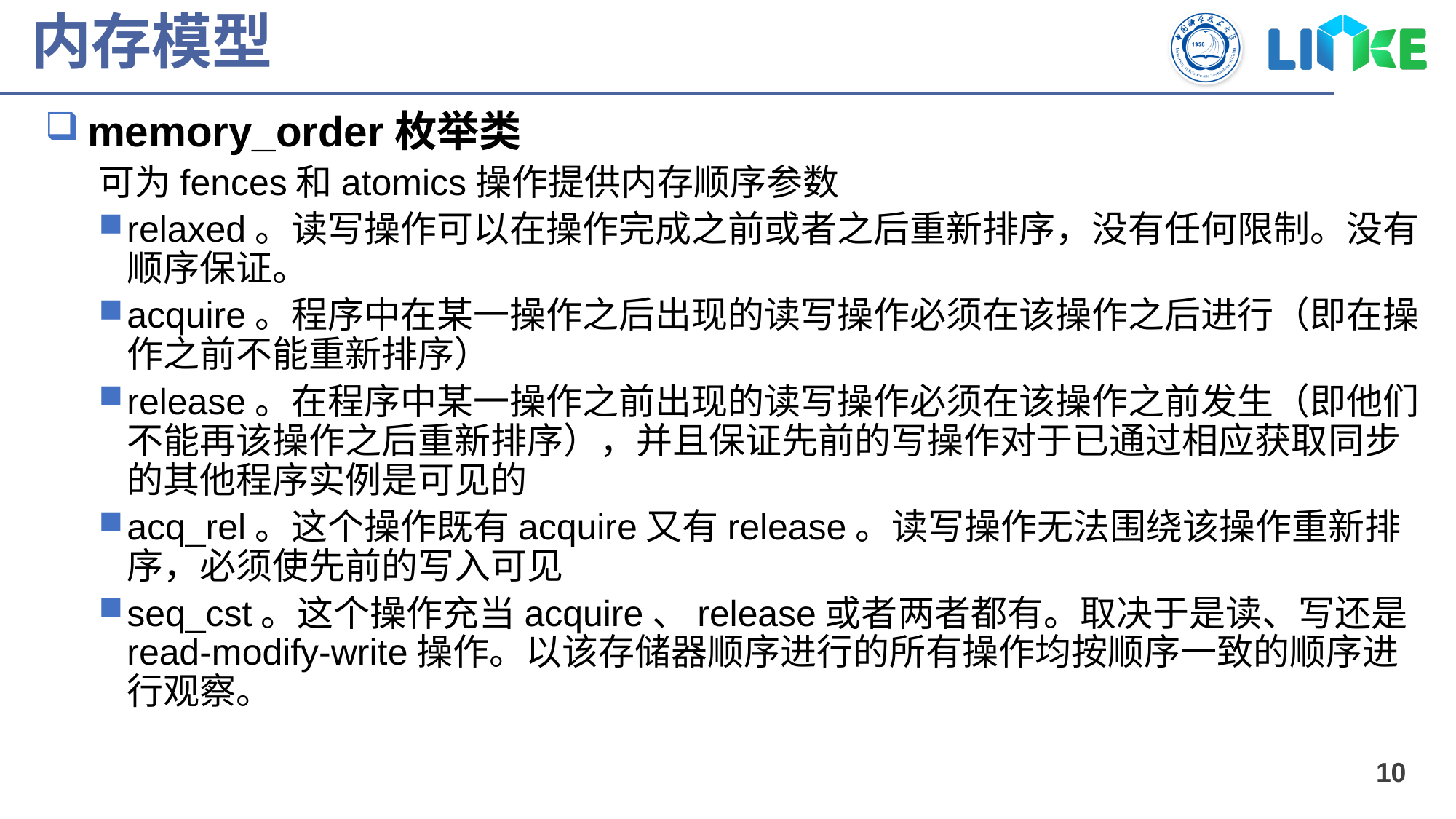

# 内存模型
memory_order枚举类
可为fences和atomics操作提供内存顺序参数
relaxed。读写操作可以在操作完成之前或者之后重新排序，没有任何限制。没有顺序保证。
acquire。程序中在某一操作之后出现的读写操作必须在该操作之后进行（即在操作之前不能重新排序）
release。在程序中某一操作之前出现的读写操作必须在该操作之前发生（即他们不能再该操作之后重新排序），并且保证先前的写操作对于已通过相应获取同步的其他程序实例是可见的
acq_rel。这个操作既有acquire又有release。读写操作无法围绕该操作重新排序，必须使先前的写入可见
seq_cst。这个操作充当acquire、release或者两者都有。取决于是读、写还是read-modify-write操作。以该存储器顺序进行的所有操作均按顺序一致的顺序进行观察。
10